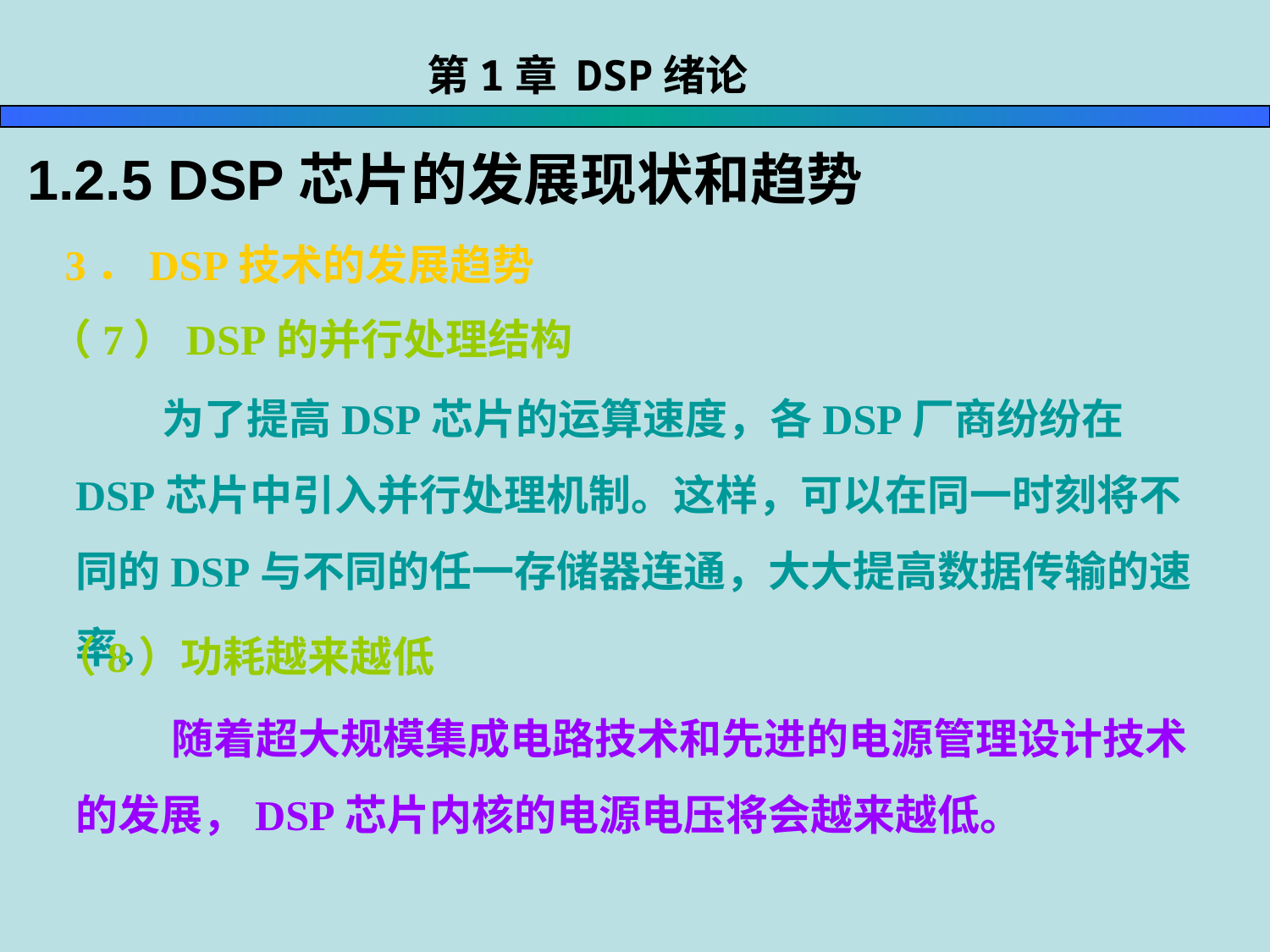

第1章 DSP绪论

1.2.5 DSP芯片的发展现状和趋势
3．DSP技术的发展趋势
（7）DSP的并行处理结构
        为了提高DSP芯片的运算速度，各DSP厂商纷纷在DSP芯片中引入并行处理机制。这样，可以在同一时刻将不同的DSP与不同的任一存储器连通，大大提高数据传输的速率。
（8）功耗越来越低
         随着超大规模集成电路技术和先进的电源管理设计技术的发展，DSP芯片内核的电源电压将会越来越低。
37